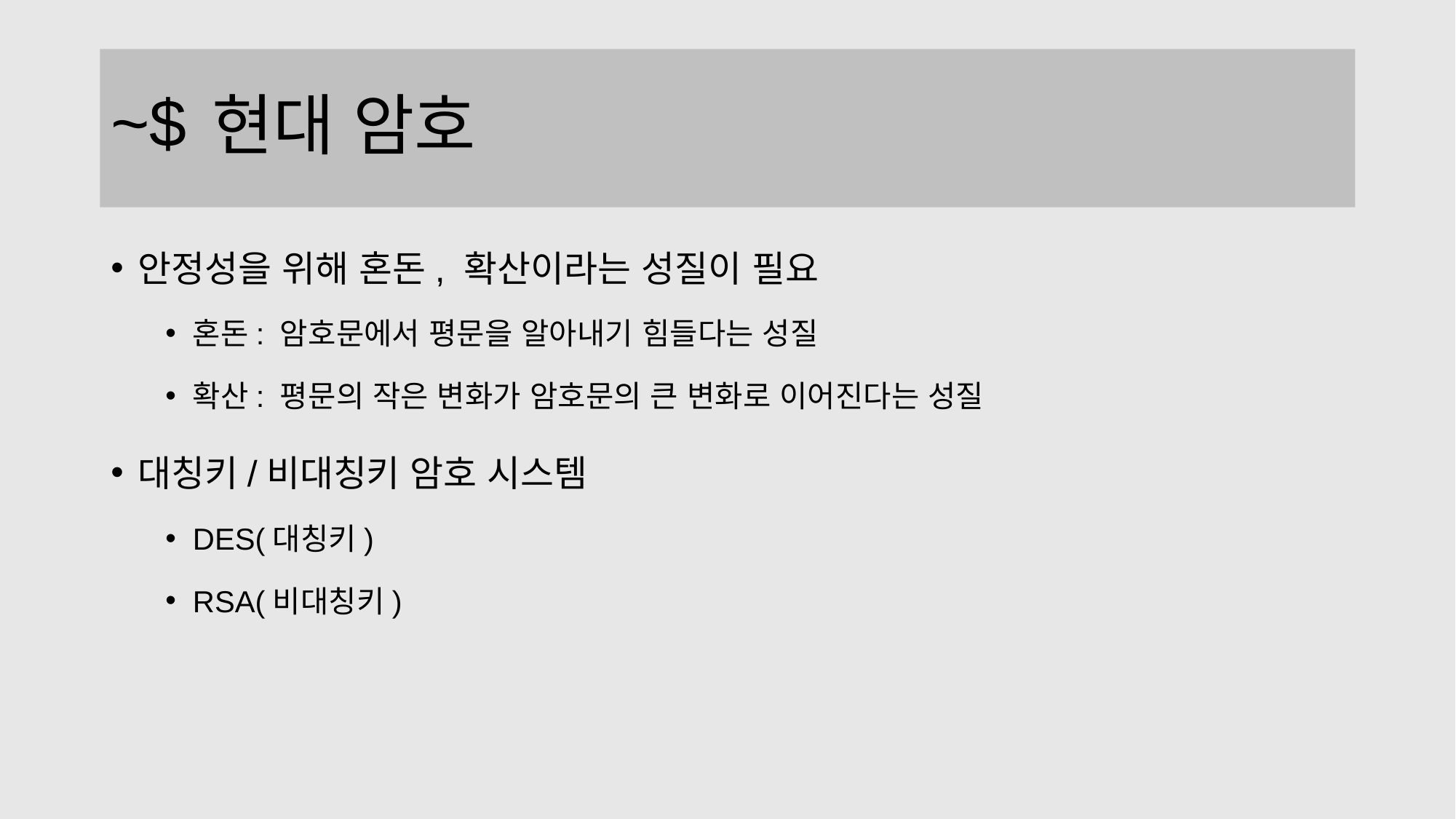

# 현대 암호
안정성을 위해 혼돈, 확산이라는 성질이 필요
혼돈: 암호문에서 평문을 알아내기 힘들다는 성질
확산: 평문의 작은 변화가 암호문의 큰 변화로 이어진다는 성질
대칭키/비대칭키 암호 시스템
DES(대칭키)
RSA(비대칭키)